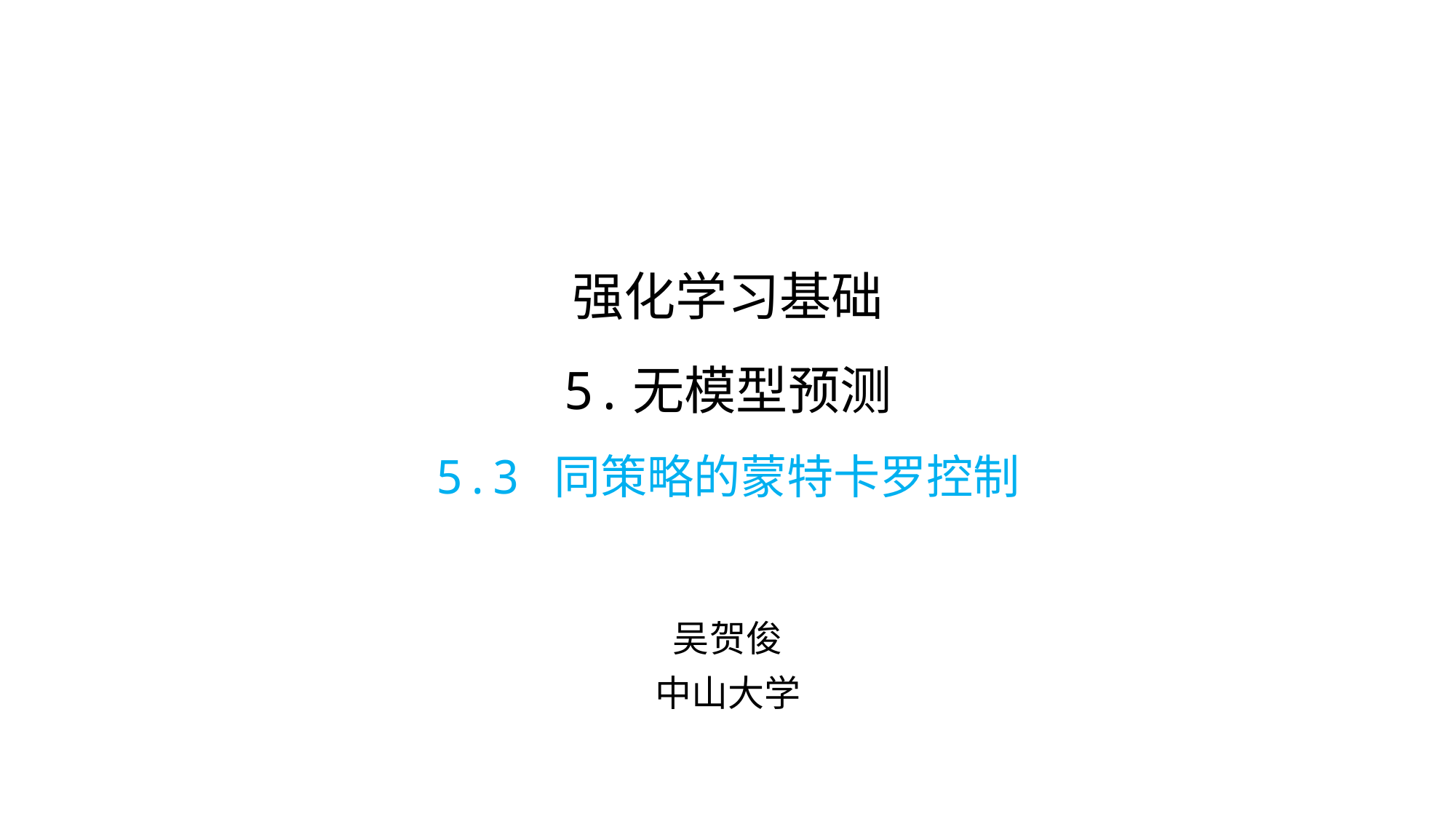

# 强化学习基础 5.无模型预测 5.3 同策略的蒙特卡罗控制

吴贺俊
中山大学